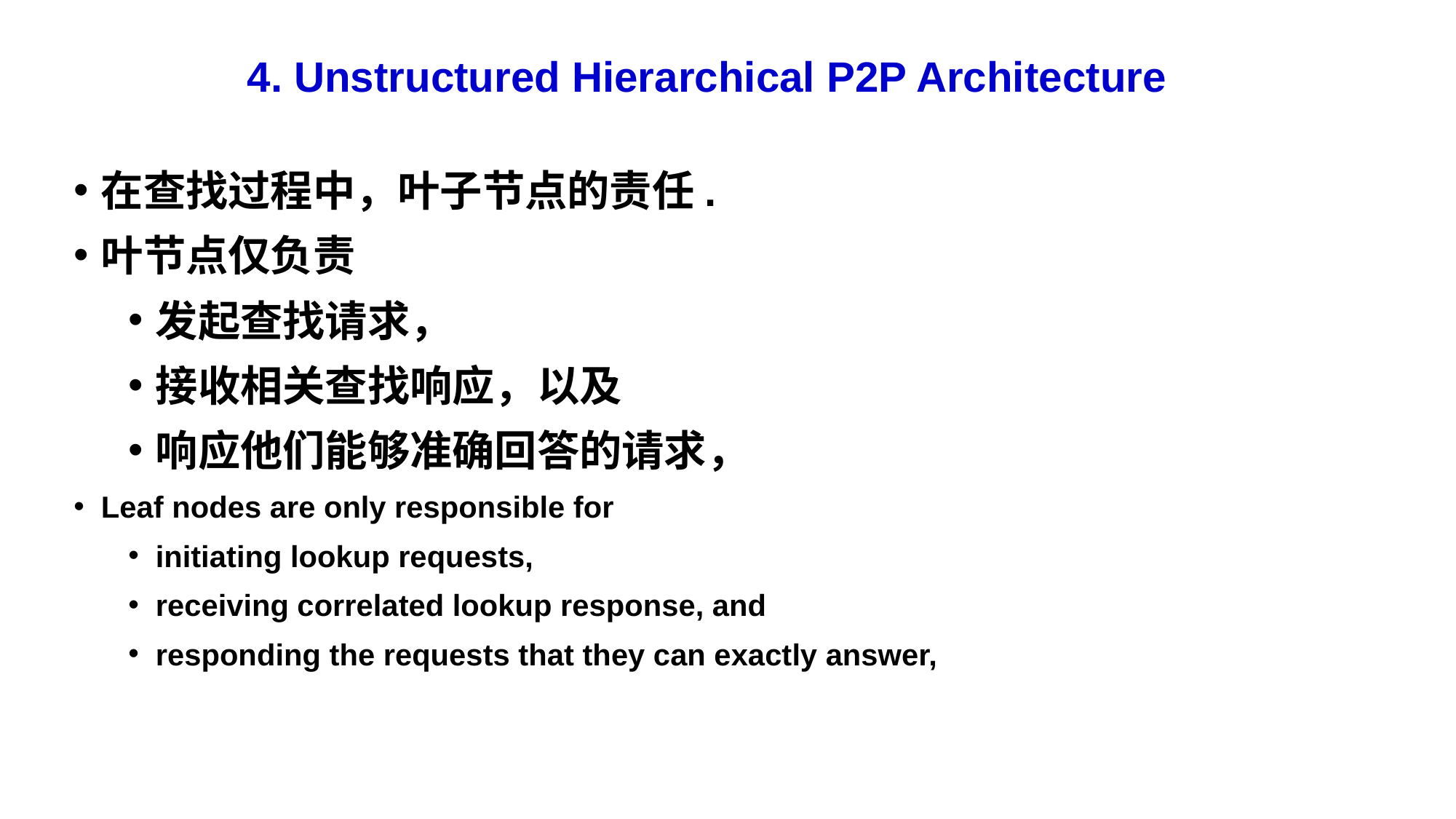

4. Unstructured Hierarchical P2P Architecture
在查找过程中，叶子节点的责任.
叶节点仅负责
发起查找请求，
接收相关查找响应，以及
响应他们能够准确回答的请求，
Leaf nodes are only responsible for
initiating lookup requests,
receiving correlated lookup response, and
responding the requests that they can exactly answer,